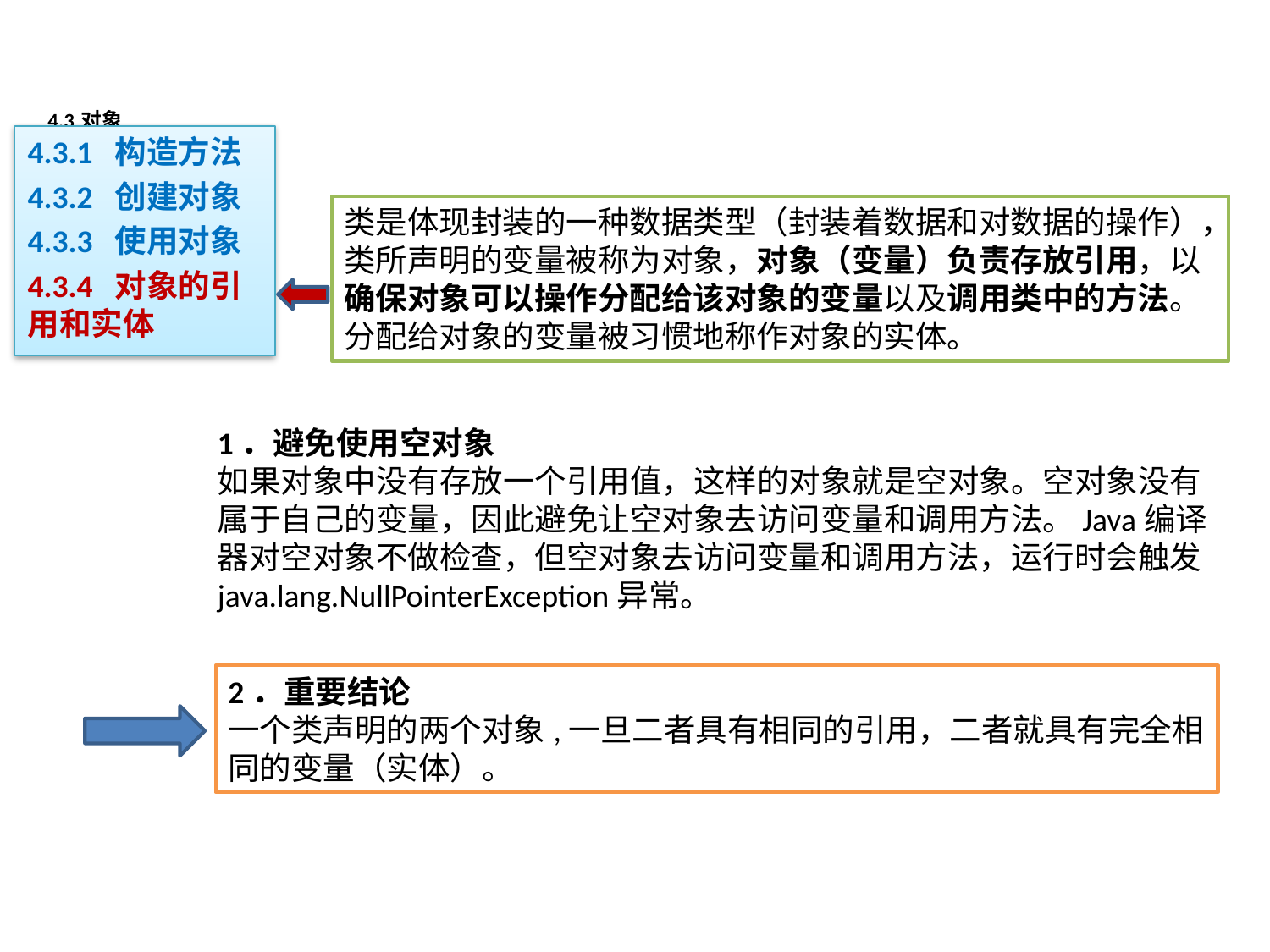

# 4.3 对象
4.3.1  构造方法
4.3.2  创建对象
4.3.3  使用对象
4.3.4  对象的引用和实体
类是体现封装的一种数据类型（封装着数据和对数据的操作），类所声明的变量被称为对象，对象（变量）负责存放引用，以确保对象可以操作分配给该对象的变量以及调用类中的方法。分配给对象的变量被习惯地称作对象的实体。

1．避免使用空对象
如果对象中没有存放一个引用值，这样的对象就是空对象。空对象没有属于自己的变量，因此避免让空对象去访问变量和调用方法。Java编译器对空对象不做检查，但空对象去访问变量和调用方法，运行时会触发java.lang.NullPointerException异常。
2．重要结论
一个类声明的两个对象,一旦二者具有相同的引用，二者就具有完全相同的变量（实体）。